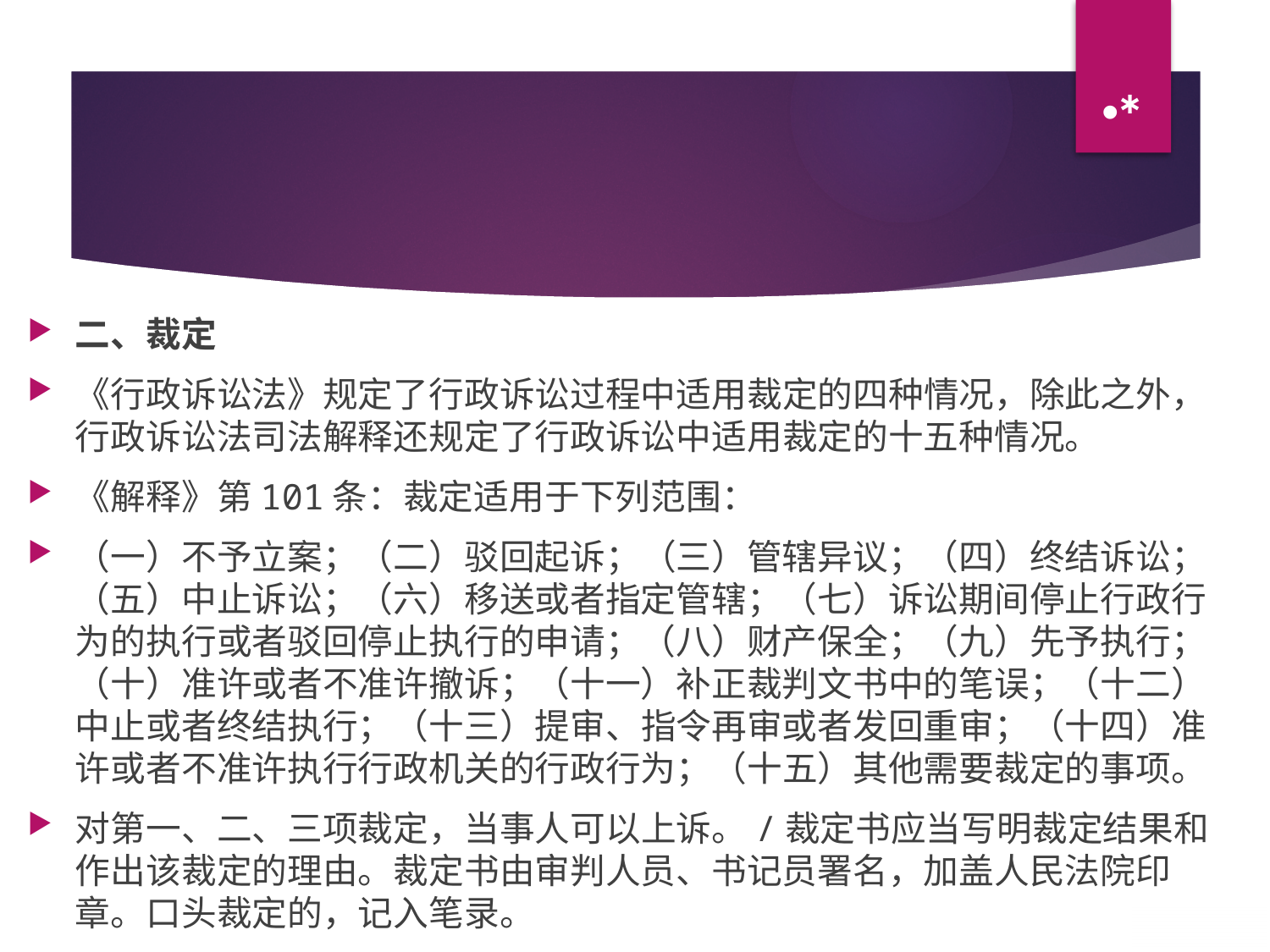

*
#
二、裁定
《行政诉讼法》规定了行政诉讼过程中适用裁定的四种情况，除此之外，行政诉讼法司法解释还规定了行政诉讼中适用裁定的十五种情况。
《解释》第101条：裁定适用于下列范围：
（一）不予立案；（二）驳回起诉；（三）管辖异议；（四）终结诉讼；（五）中止诉讼；（六）移送或者指定管辖；（七）诉讼期间停止行政行为的执行或者驳回停止执行的申请；（八）财产保全；（九）先予执行；（十）准许或者不准许撤诉；（十一）补正裁判文书中的笔误；（十二）中止或者终结执行；（十三）提审、指令再审或者发回重审；（十四）准许或者不准许执行行政机关的行政行为；（十五）其他需要裁定的事项。
对第一、二、三项裁定，当事人可以上诉。/裁定书应当写明裁定结果和作出该裁定的理由。裁定书由审判人员、书记员署名，加盖人民法院印章。口头裁定的，记入笔录。